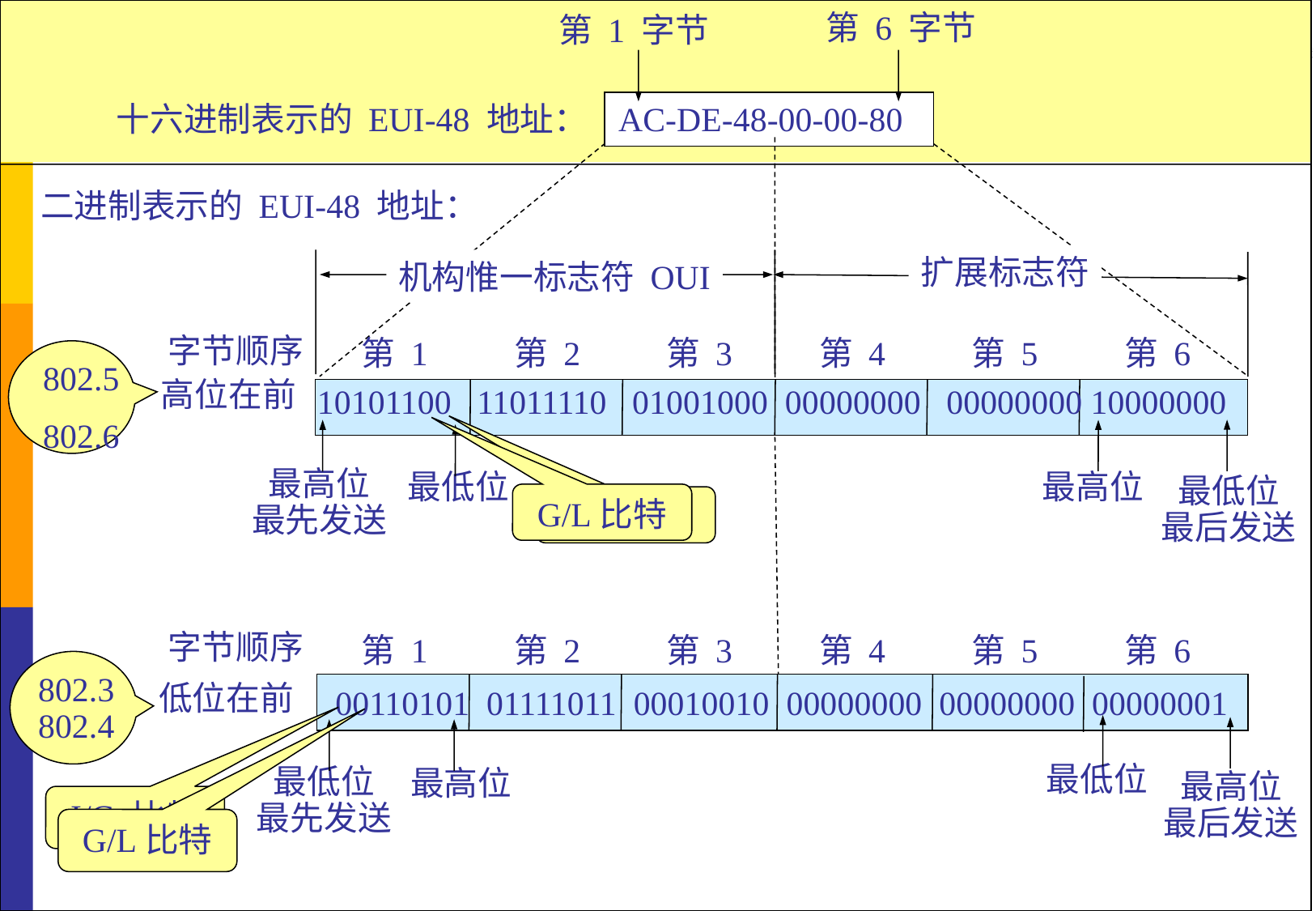

第 6 字节
第 1 字节

十六进制表示的 EUI-48 地址：   AC-DE-48-00-00-80

二进制表示的 EUI-48 地址：
扩展标志符

机构惟一标志符 OUI

字节顺序
第 1
第 2
第 3
第 4
第 5
第 6

802.5
802.6
802.5
802.6
高位在前
10101100   11011110   01001000  00000000   00000000 10000000

最低位
最高位
最高位
最先发送
最低位
最后发送
G/L比特
I/G 比特
字节顺序
第 1
第 2
第 3
第 4
第 5
第 6

802.3
802.4
低位在前

00110101  01111011  00010010  00000000  00000000  00000001

最低位
最高位
最低位
最先发送
最高位
最后发送
I/G 比特
G/L比特